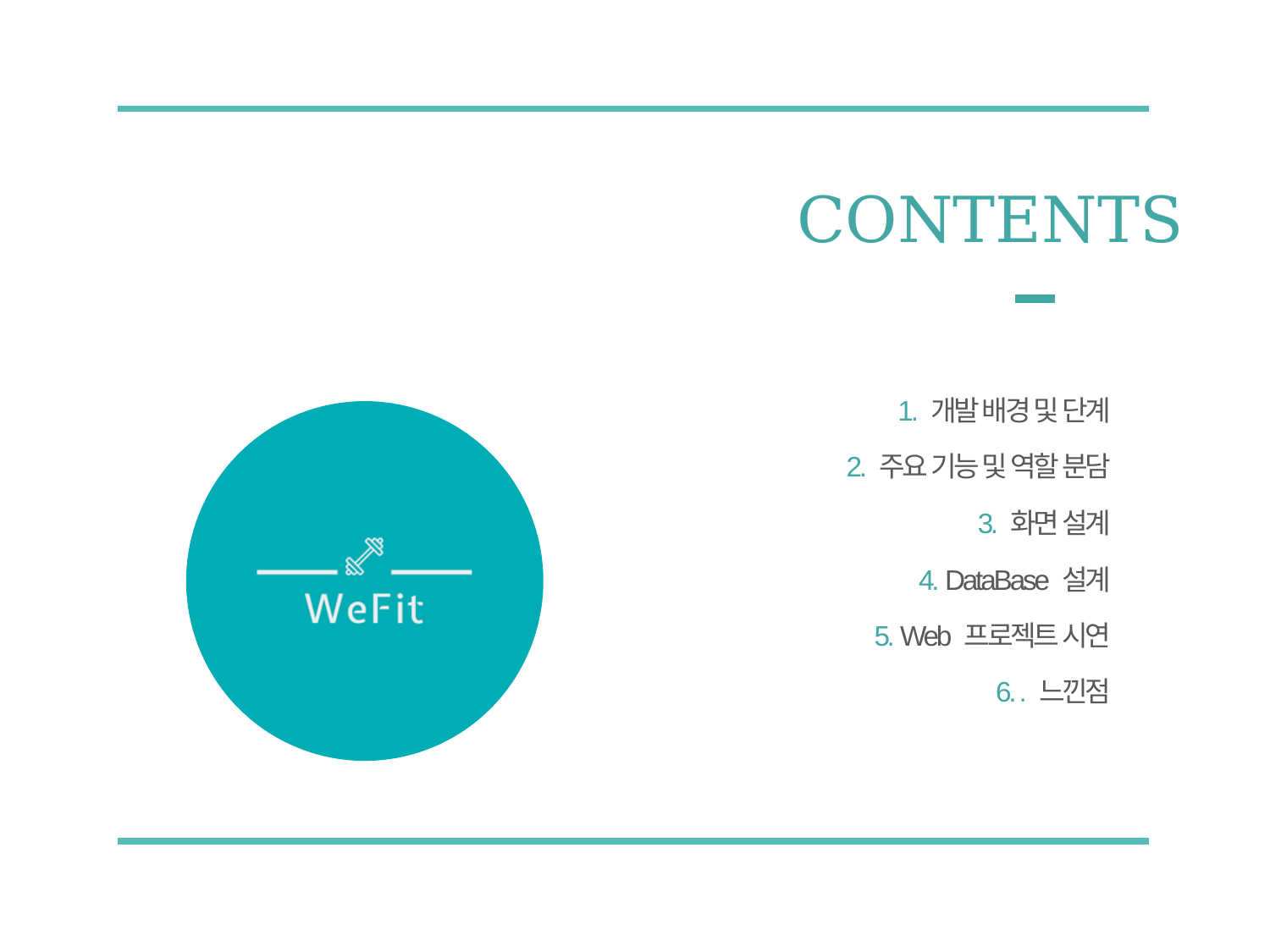

CONTENTS

1. 개발 배경 및 단계
2. 주요 기능 및 역할 분담
3. 화면 설계
4. DataBase 설계
5. Web 프로젝트 시연
6. . 느낀점